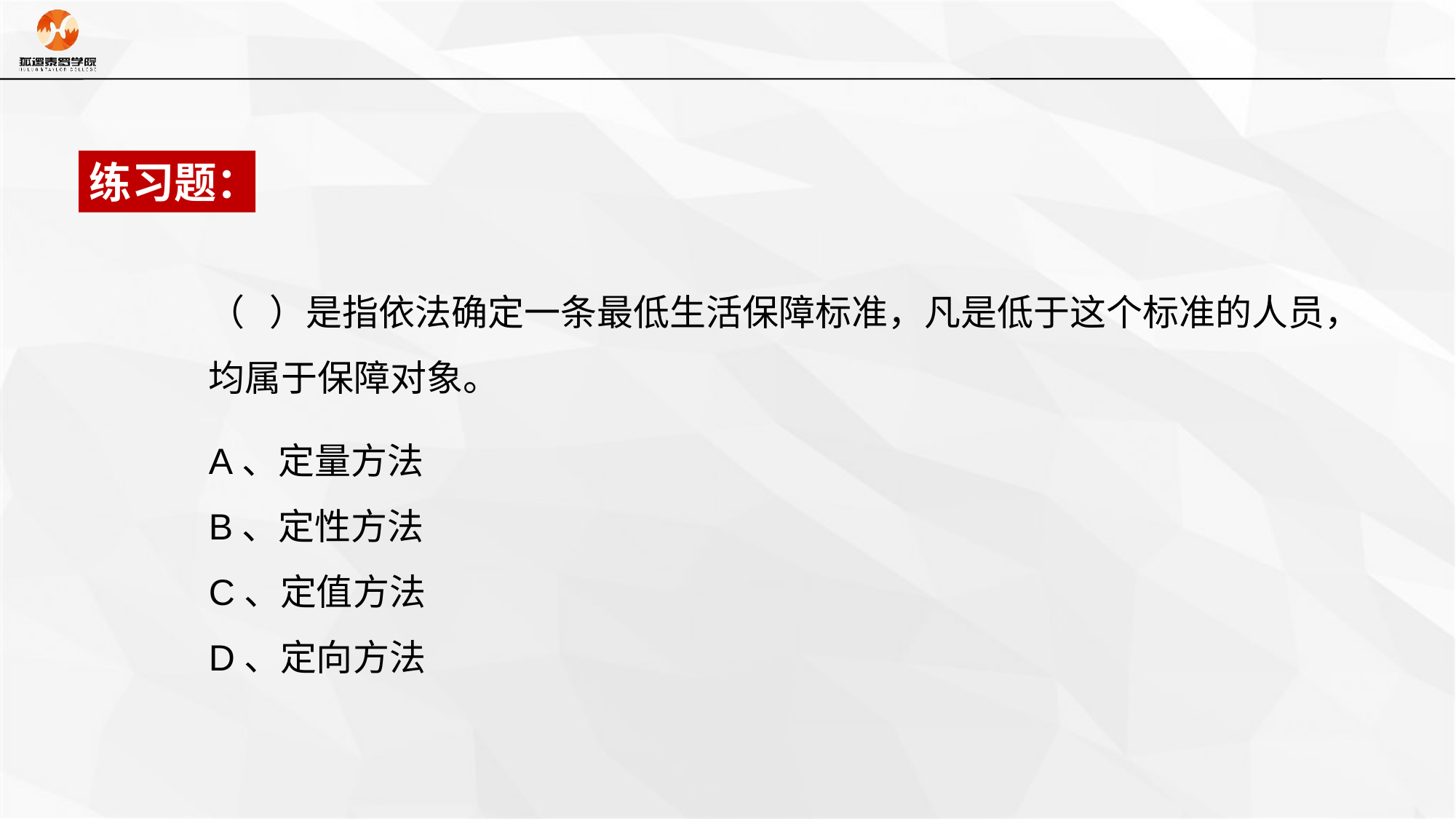

练习题：
（   ）是指依法确定一条最低生活保障标准，凡是低于这个标准的人员，均属于保障对象。
A、定量方法
B、定性方法
C、定值方法
D、定向方法